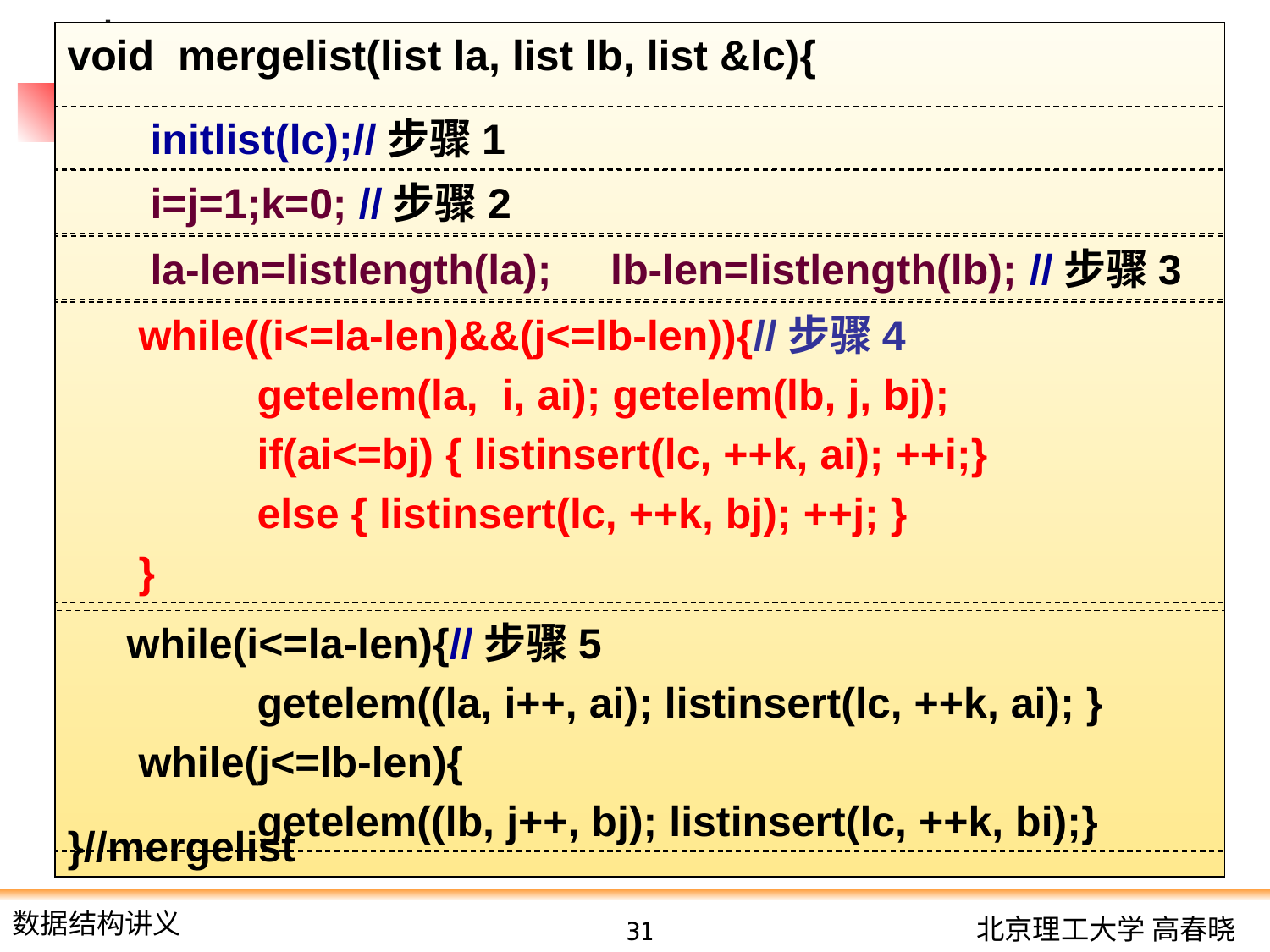

void  mergelist(list la, list lb, list &lc){

}//mergelist
       initlist(lc);//步骤1
       i=j=1;k=0; //步骤2
       la-len=listlength(la);     lb-len=listlength(lb); //步骤3
      while((i<=la-len)&&(j<=lb-len)){//步骤4
                getelem(la,  i, ai); getelem(lb, j, bj);
                if(ai<=bj) { listinsert(lc, ++k, ai); ++i;}
                else { listinsert(lc, ++k, bj); ++j; }
      }
     while(i<=la-len){//步骤5
                getelem((la, i++, ai); listinsert(lc, ++k, ai); }
      while(j<=lb-len){
                getelem((lb, j++, bj); listinsert(lc, ++k, bi);}
31